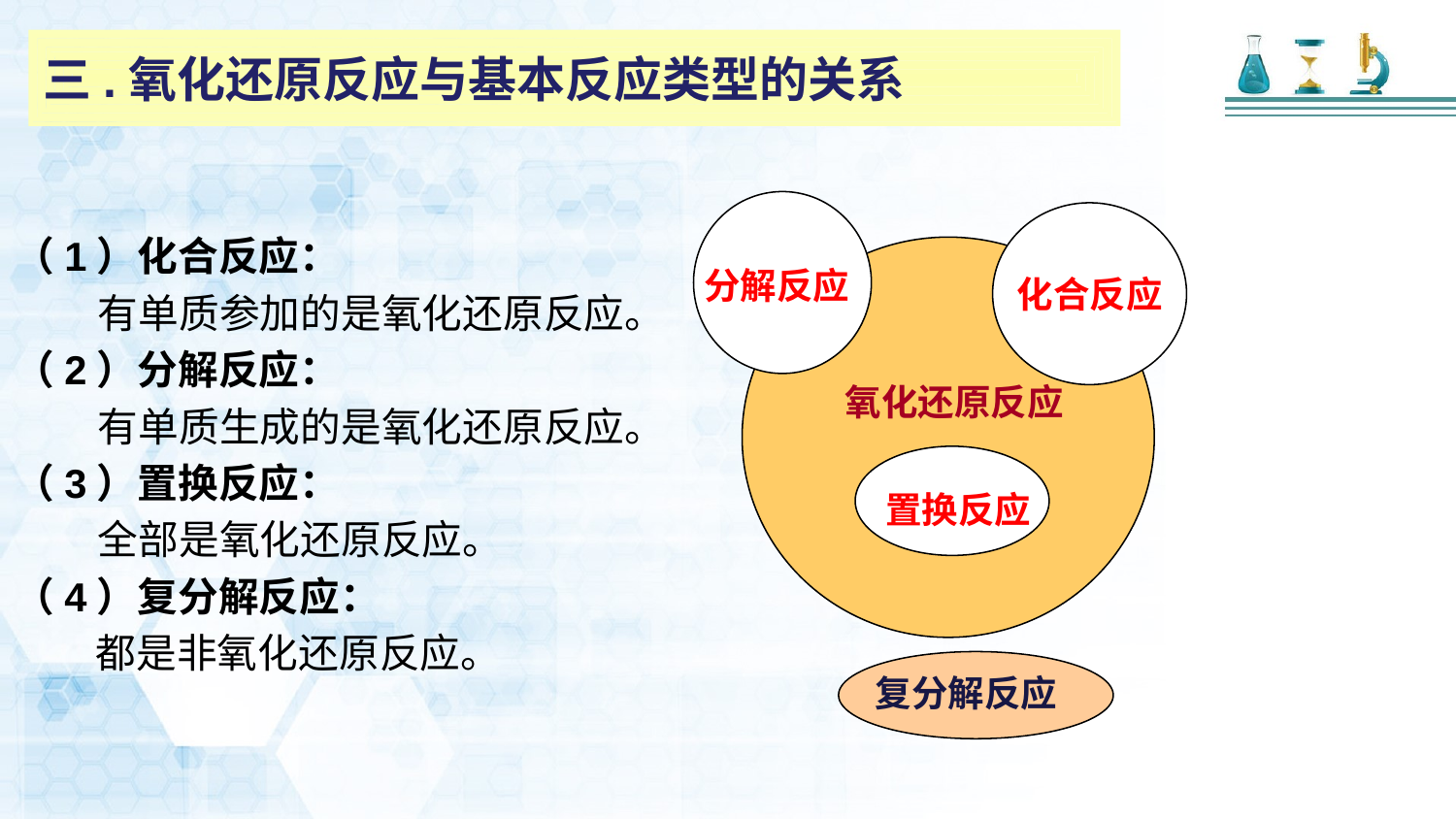

三.氧化还原反应与基本反应类型的关系

（1）化合反应：
        有单质参加的是氧化还原反应。
（2）分解反应：
        有单质生成的是氧化还原反应。
（3）置换反应：
        全部是氧化还原反应。
（4）复分解反应：
        都是非氧化还原反应。

分解反应
化合反应
氧化还原反应

置换反应

复分解反应